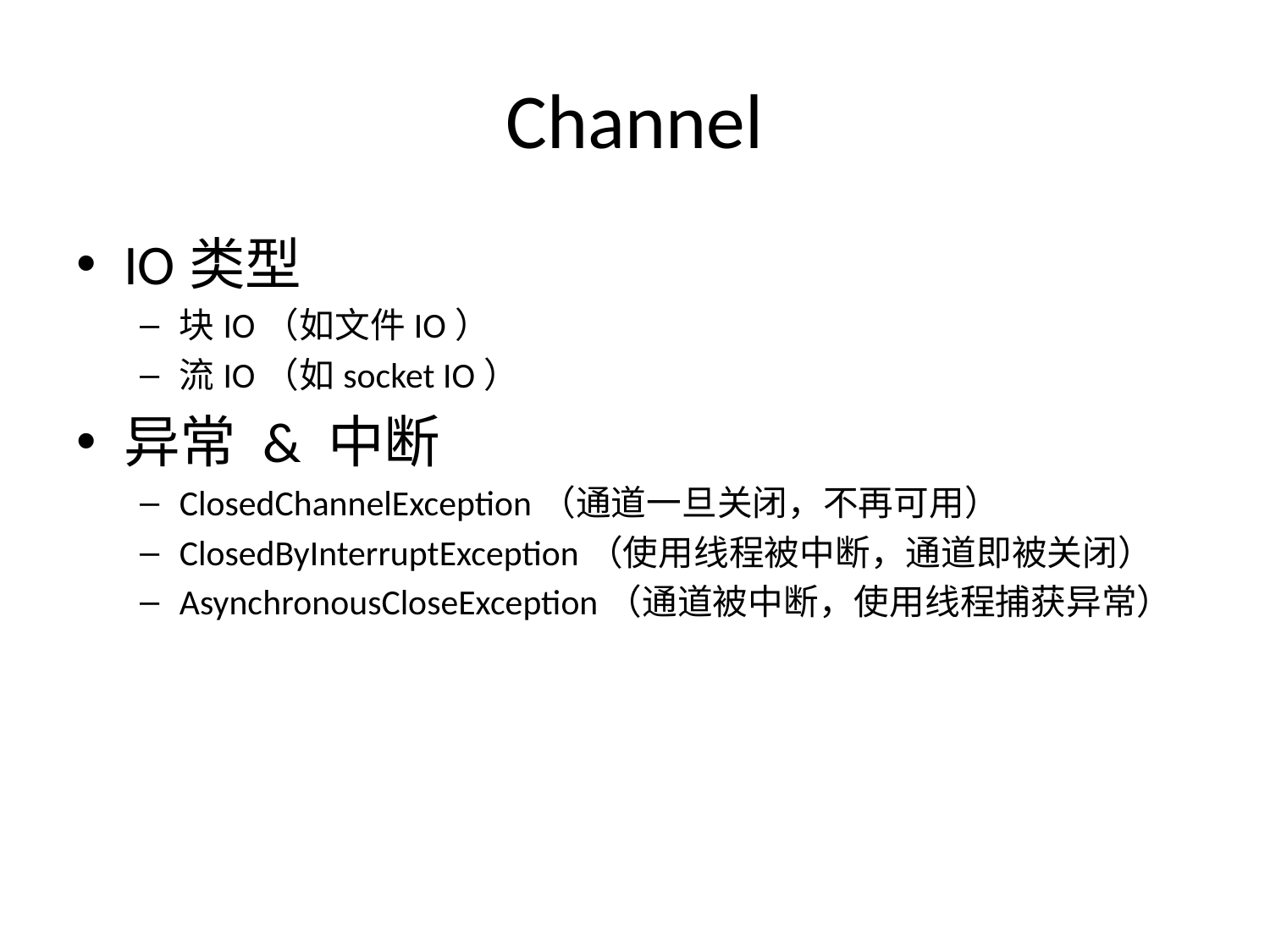

# Channel
IO类型
块IO（如文件IO）
流IO（如socket IO）
异常 & 中断
ClosedChannelException（通道一旦关闭，不再可用）
ClosedByInterruptException（使用线程被中断，通道即被关闭）
AsynchronousCloseException（通道被中断，使用线程捕获异常）